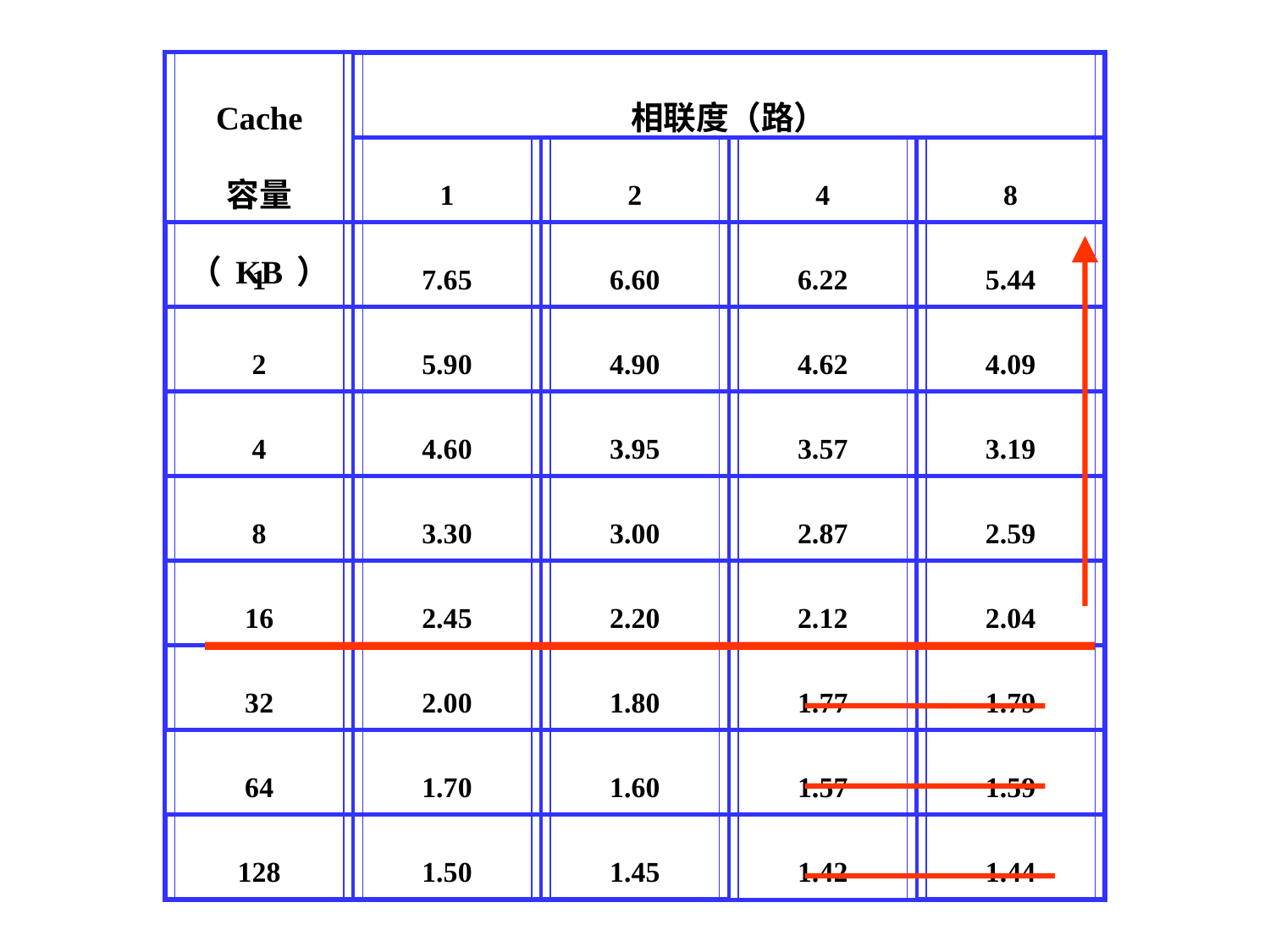

Cache
容量
（KB）

相联度（路）

1

2

4

8

1

7.65

6.60

6.22

5.44

2

5.90

4.90

4.62

4.09

4

4.60

3.95

3.57

3.19

8

3.30

3.00

2.87

2.59

16

2.45

2.20

2.12

2.04

32

2.00

1.80

1.77

1.79

64

1.70

1.60

1.57

1.59

128

1.50

1.45

1.42

1.44